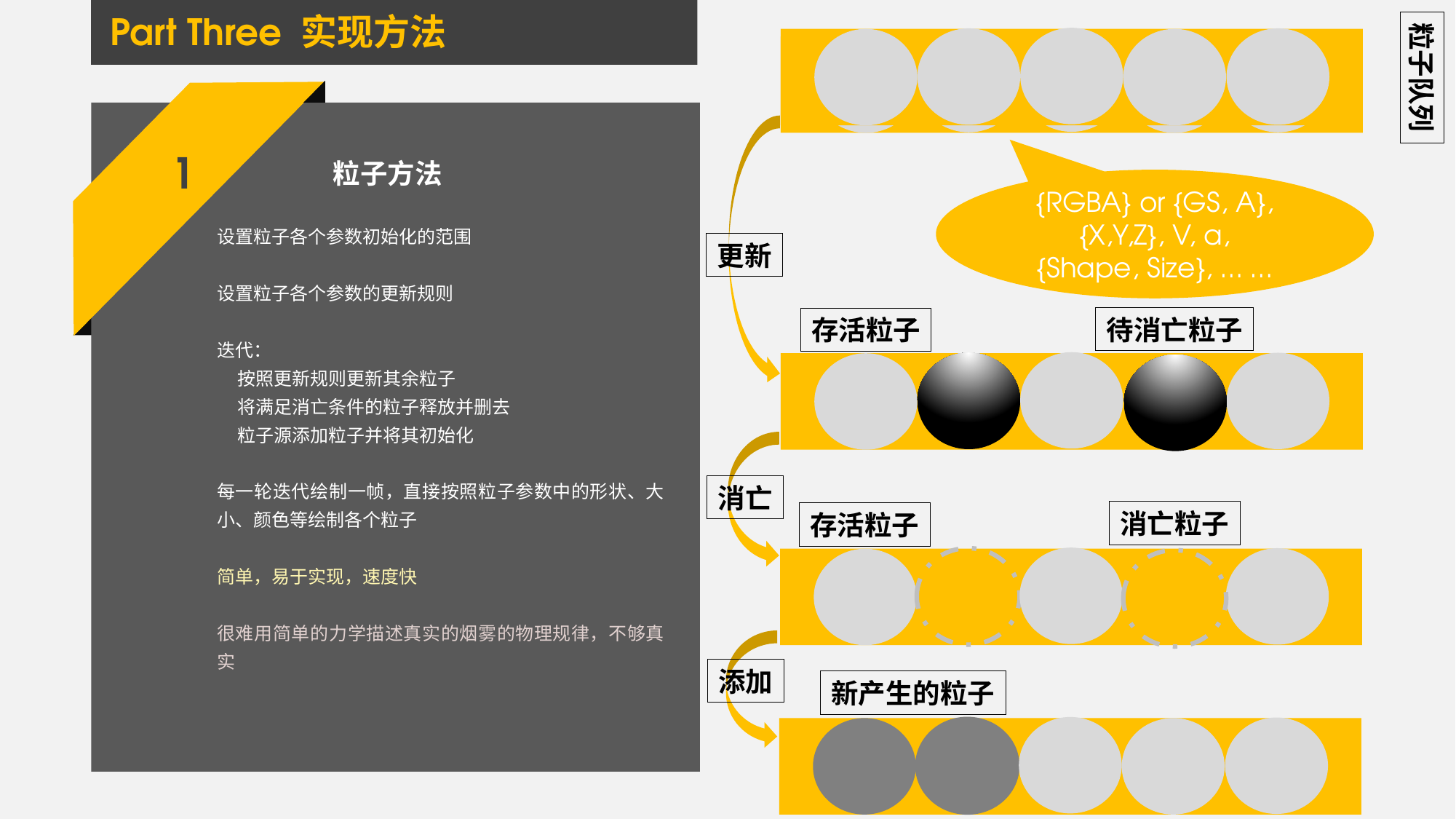

Part Three 实现方法

粒子队列

1
粒子方法
{RGBA} or {GS, A},
{X,Y,Z}, V, a,
{Shape, Size}, … …

设置粒子各个参数初始化的范围

设置粒子各个参数的更新规则

迭代：
    按照更新规则更新其余粒子
    将满足消亡条件的粒子释放并删去
    粒子源添加粒子并将其初始化

每一轮迭代绘制一帧，直接按照粒子参数中的形状、大小、颜色等绘制各个粒子

简单，易于实现，速度快

很难用简单的力学描述真实的烟雾的物理规律，不够真实
更新
待消亡粒子
存活粒子

消亡
消亡粒子
存活粒子

添加
新产生的粒子